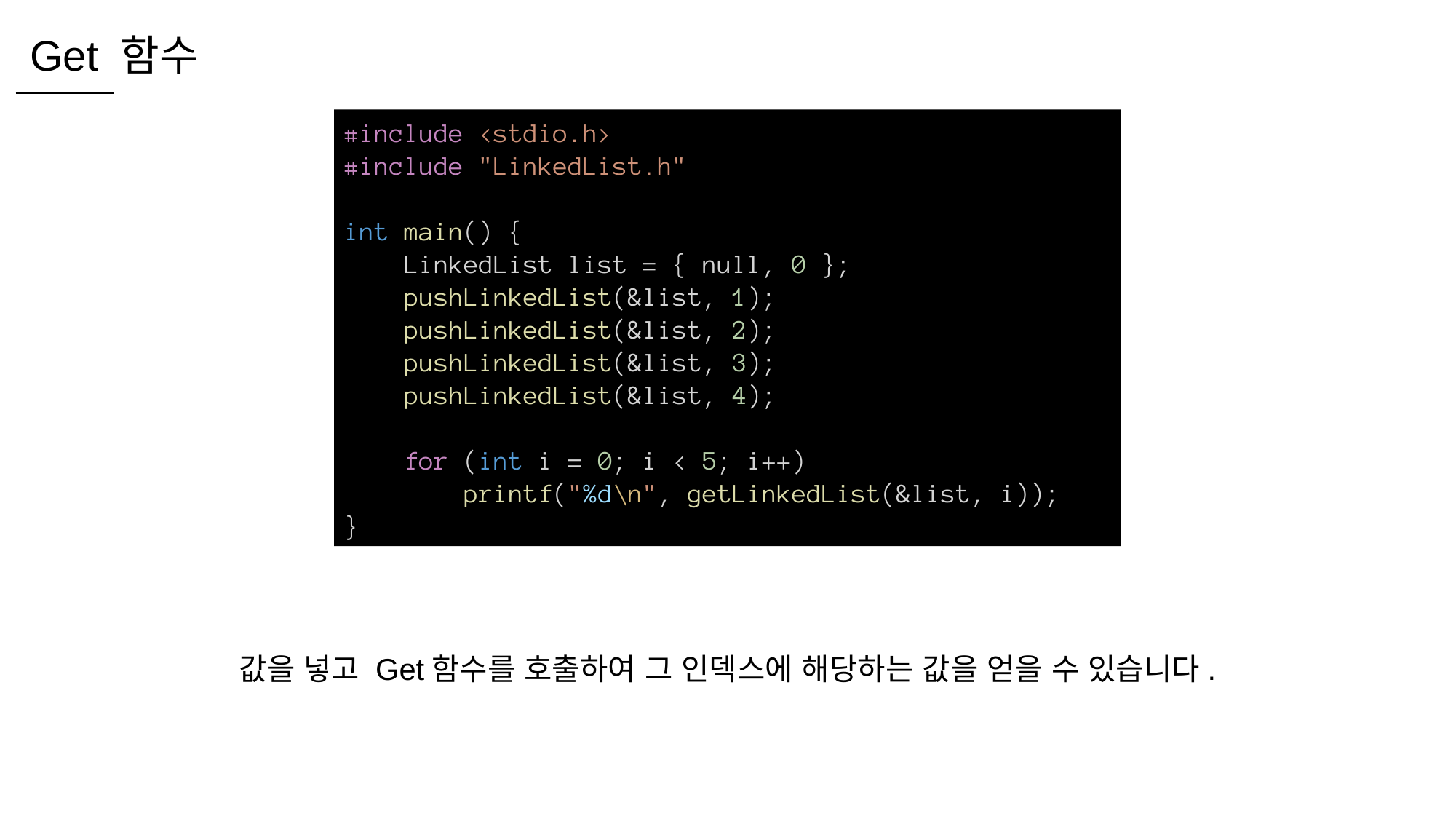

Get 함수
#include <stdio.h>
#include "LinkedList.h"
int main() {
    LinkedList list = { null, 0 };
    pushLinkedList(&list, 1);
    pushLinkedList(&list, 2);
    pushLinkedList(&list, 3);
    pushLinkedList(&list, 4);
    for (int i = 0; i < 5; i++)
        printf("%d\n", getLinkedList(&list, i));
}
값을 넣고 Get함수를 호출하여 그 인덱스에 해당하는 값을 얻을 수 있습니다.